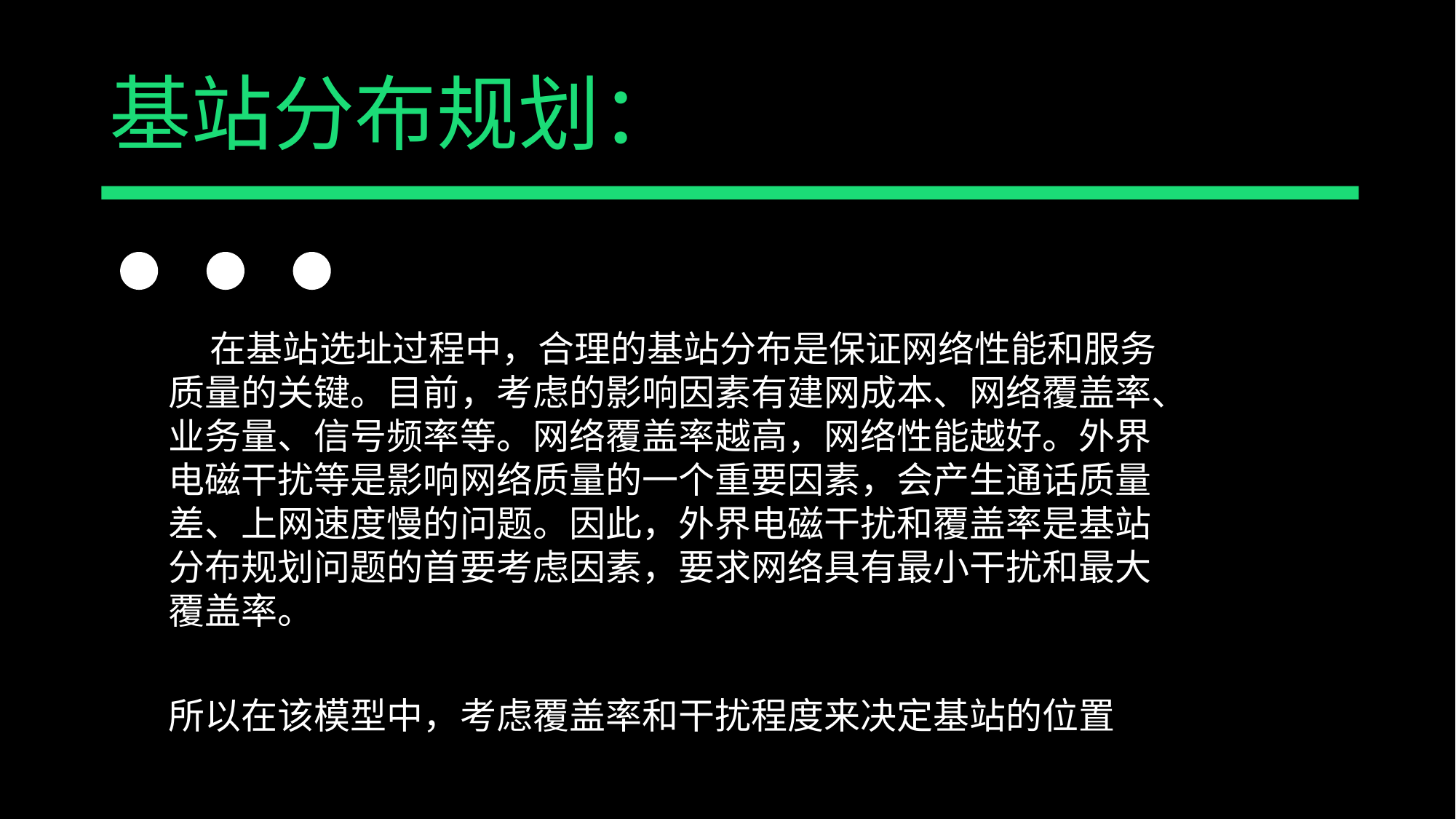

基站分布规划：

    在基站选址过程中，合理的基站分布是保证网络性能和服务质量的关键。目前，考虑的影响因素有建网成本、网络覆盖率、业务量、信号频率等。网络覆盖率越高，网络性能越好。外界电磁干扰等是影响网络质量的一个重要因素，会产生通话质量差、上网速度慢的问题。因此，外界电磁干扰和覆盖率是基站分布规划问题的首要考虑因素，要求网络具有最小干扰和最大覆盖率。
所以在该模型中，考虑覆盖率和干扰程度来决定基站的位置